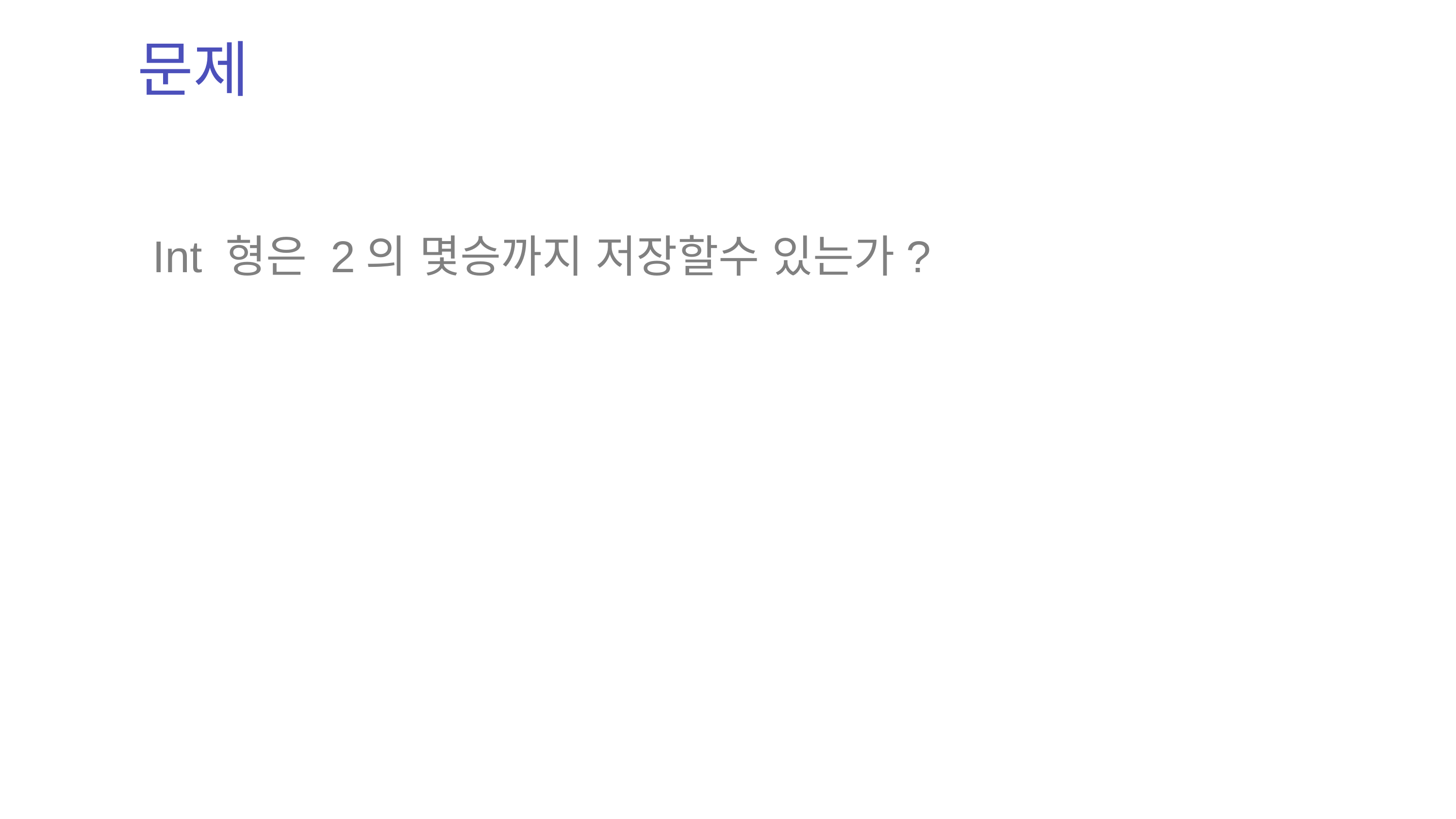

문제
Int 형은 2의 몇승까지 저장할수 있는가?